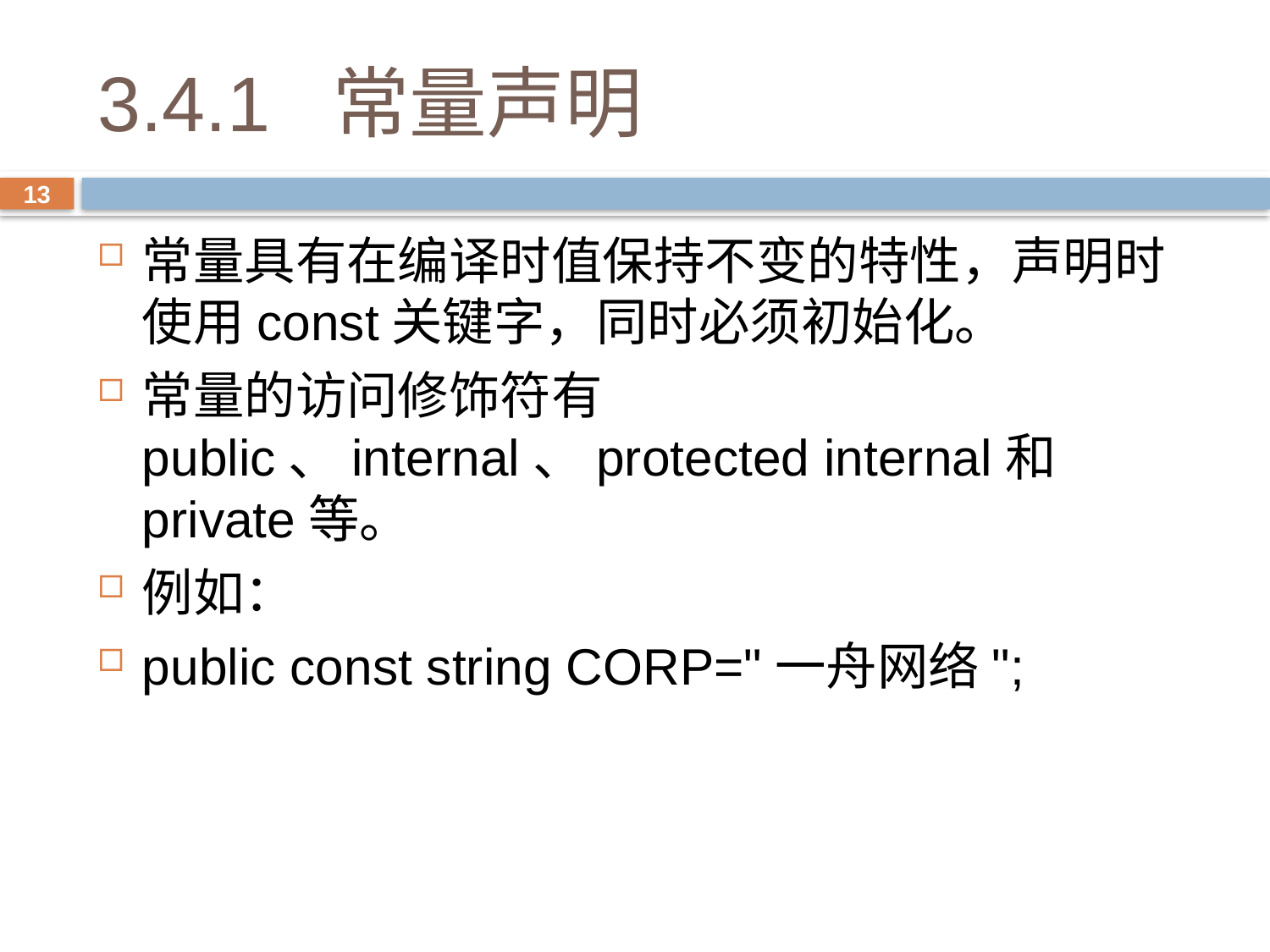

# 3.4.1  常量声明
13
常量具有在编译时值保持不变的特性，声明时使用const关键字，同时必须初始化。
常量的访问修饰符有public、internal、protected internal和private等。
例如：
public const string CORP="一舟网络";